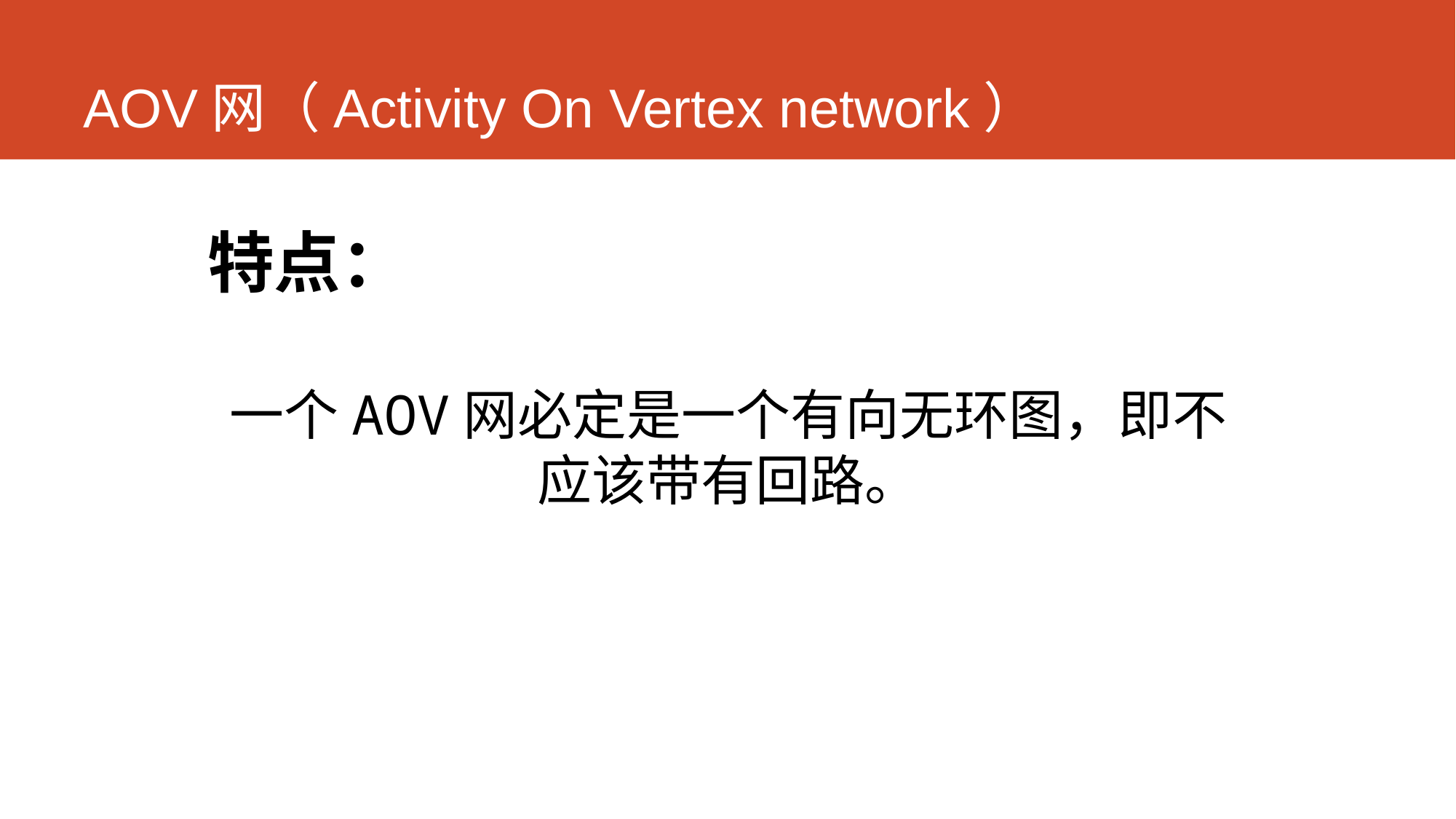

# AOV网（Activity On Vertex network）
特点：

一个AOV网必定是一个有向无环图，即不应该带有回路。